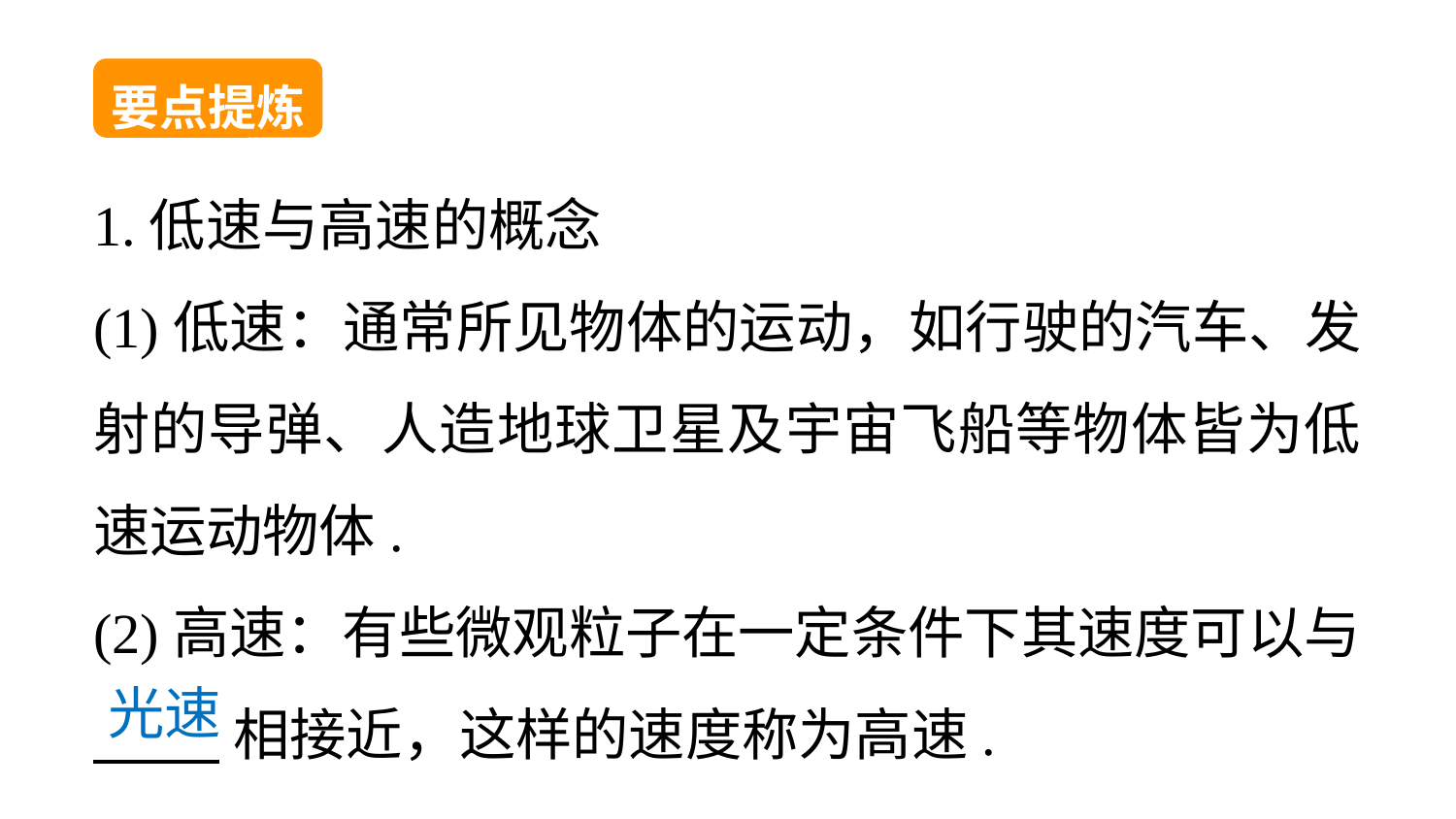

要点提炼
1.低速与高速的概念
(1)低速：通常所见物体的运动，如行驶的汽车、发射的导弹、人造地球卫星及宇宙飞船等物体皆为低速运动物体.
(2)高速：有些微观粒子在一定条件下其速度可以与
          相接近，这样的速度称为高速.
光速